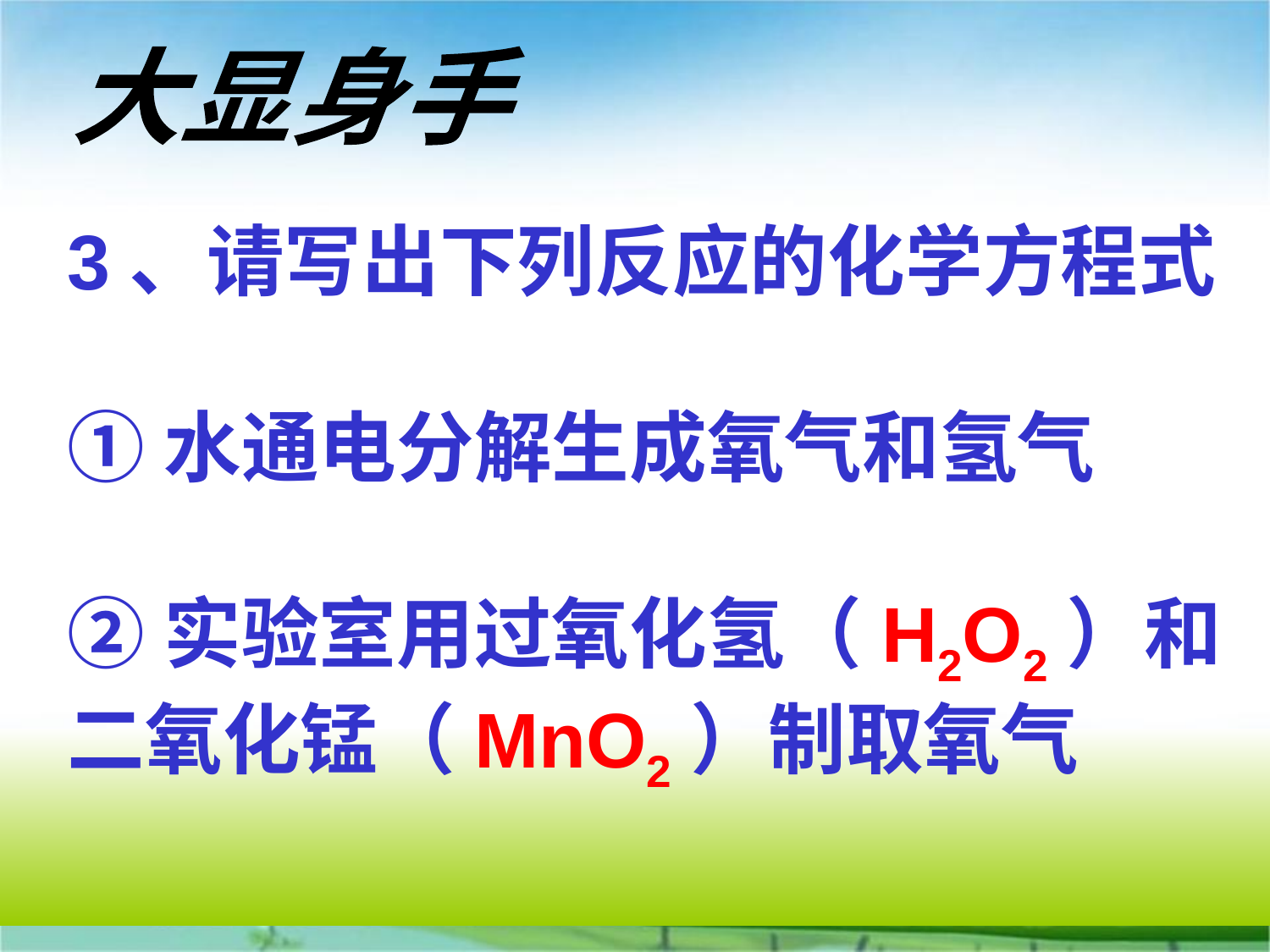

大显身手
3、请写出下列反应的化学方程式

①水通电分解生成氧气和氢气

②实验室用过氧化氢（H2O2）和二氧化锰（MnO2）制取氧气